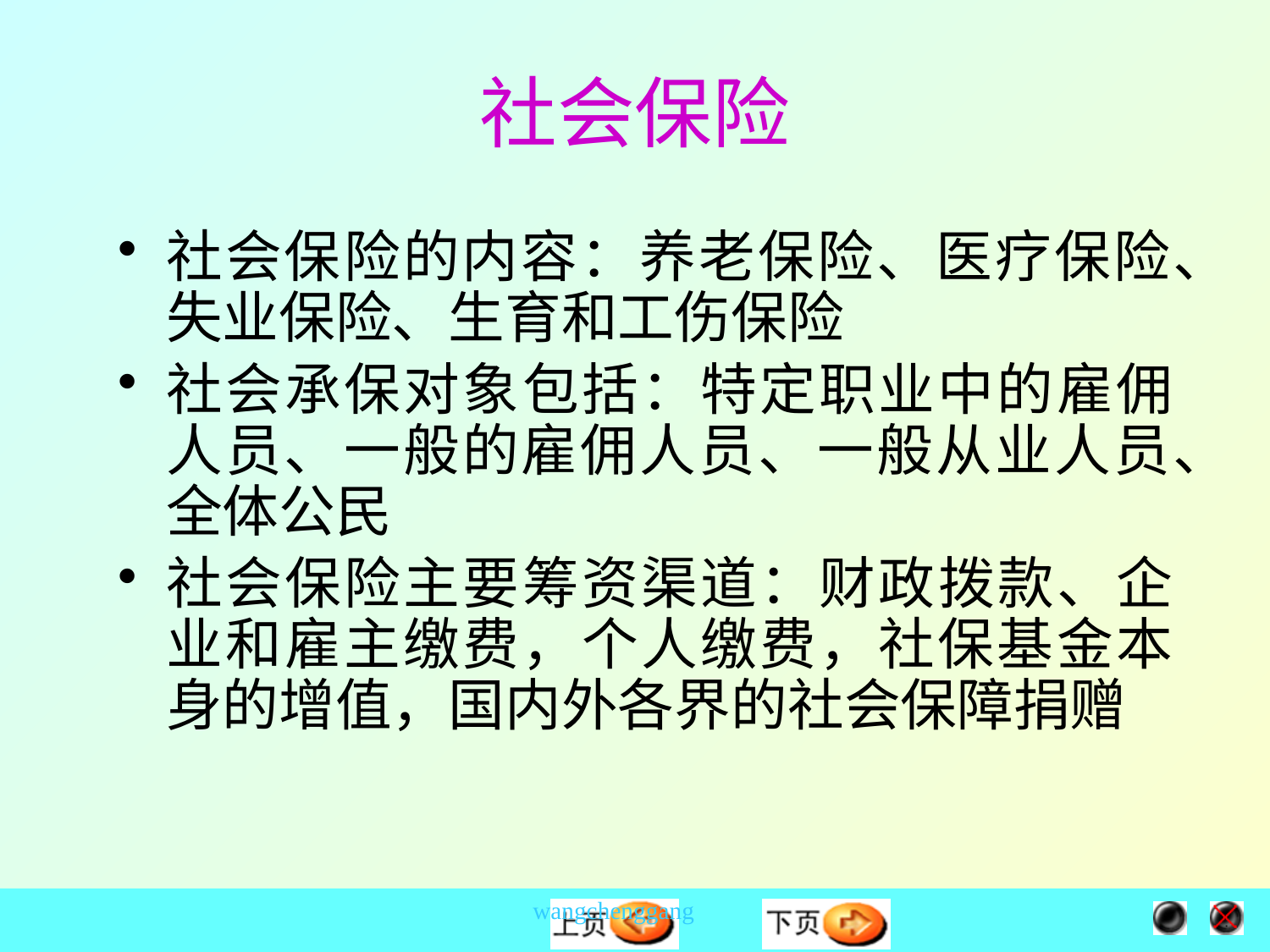

# 社会保险
社会保险的内容：养老保险、医疗保险、失业保险、生育和工伤保险
社会承保对象包括：特定职业中的雇佣人员、一般的雇佣人员、一般从业人员、全体公民
社会保险主要筹资渠道：财政拨款、企业和雇主缴费，个人缴费，社保基金本身的增值，国内外各界的社会保障捐赠
wangchenggang